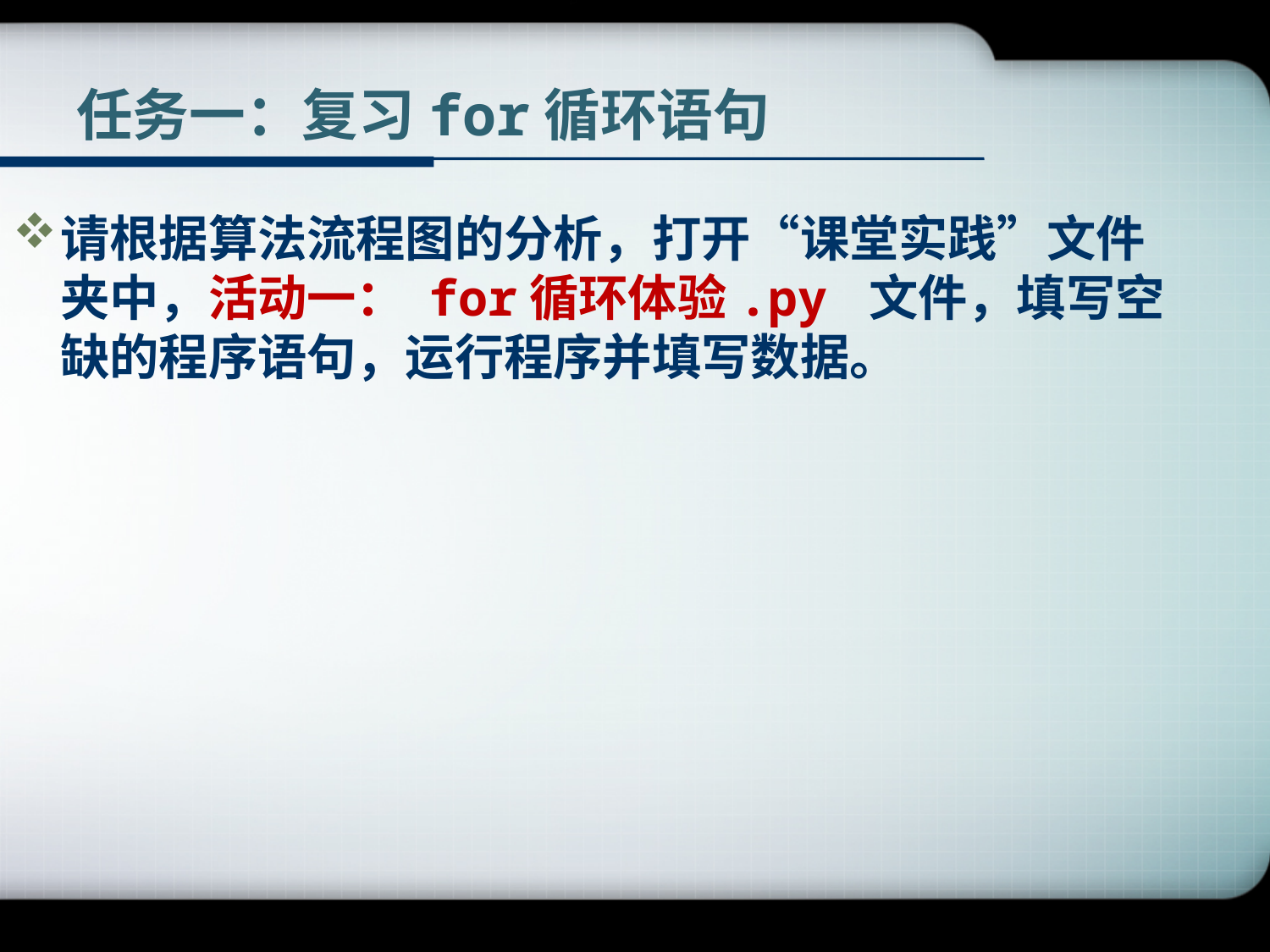

# 任务一：复习for循环语句
请根据算法流程图的分析，打开“课堂实践”文件夹中，活动一： for循环体验.py 文件，填写空缺的程序语句，运行程序并填写数据。